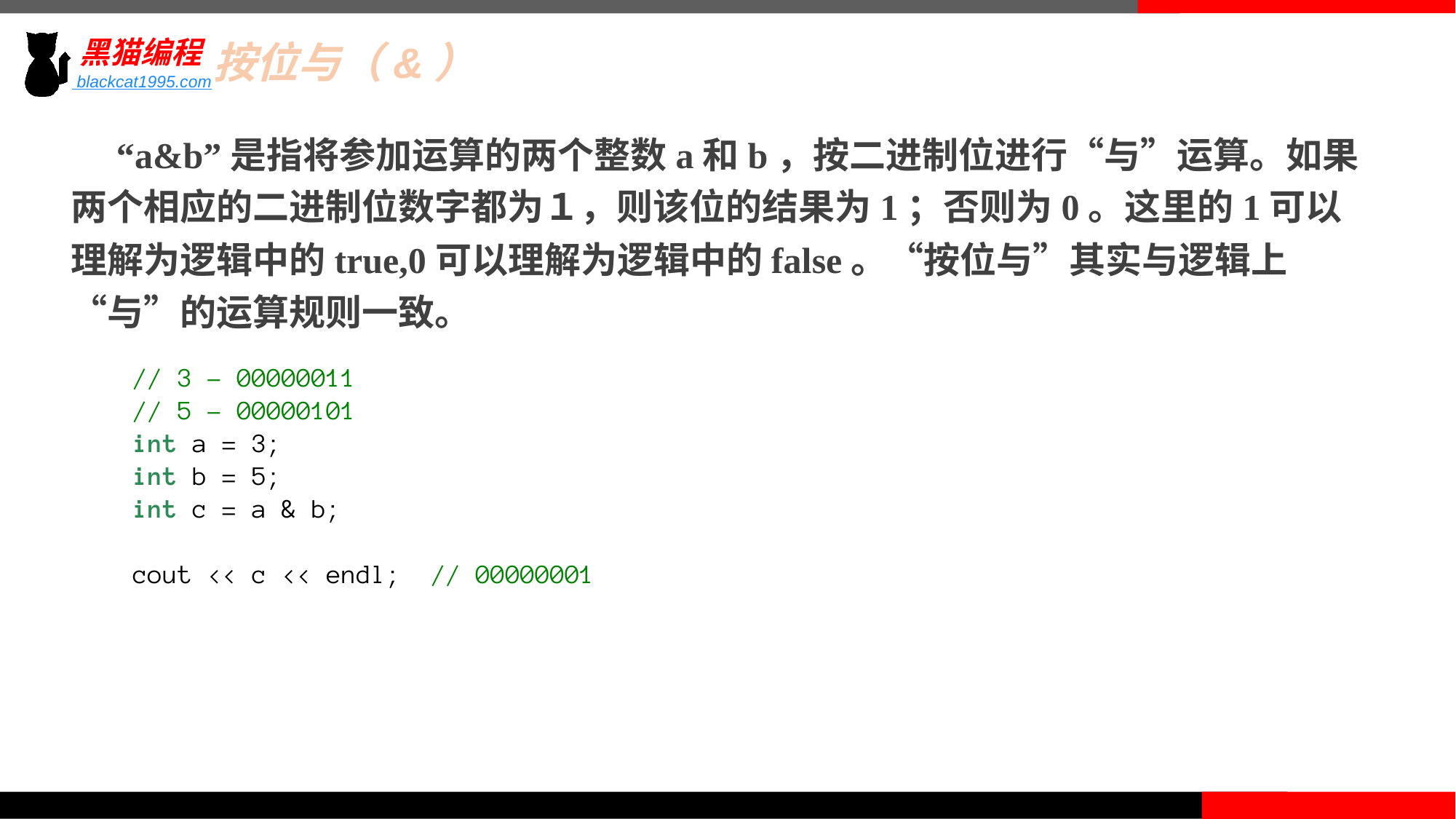

按位与（&）
     “a&b”是指将参加运算的两个整数a和b，按二进制位进行“与”运算。如果两个相应的二进制位数字都为１，则该位的结果为1；否则为0。这里的1可以理解为逻辑中的true,0可以理解为逻辑中的false。“按位与”其实与逻辑上“与”的运算规则一致。
// 3 - 00000011
// 5 - 00000101
int a = 3;
int b = 5;
int c = a & b;

cout << c << endl;  // 00000001